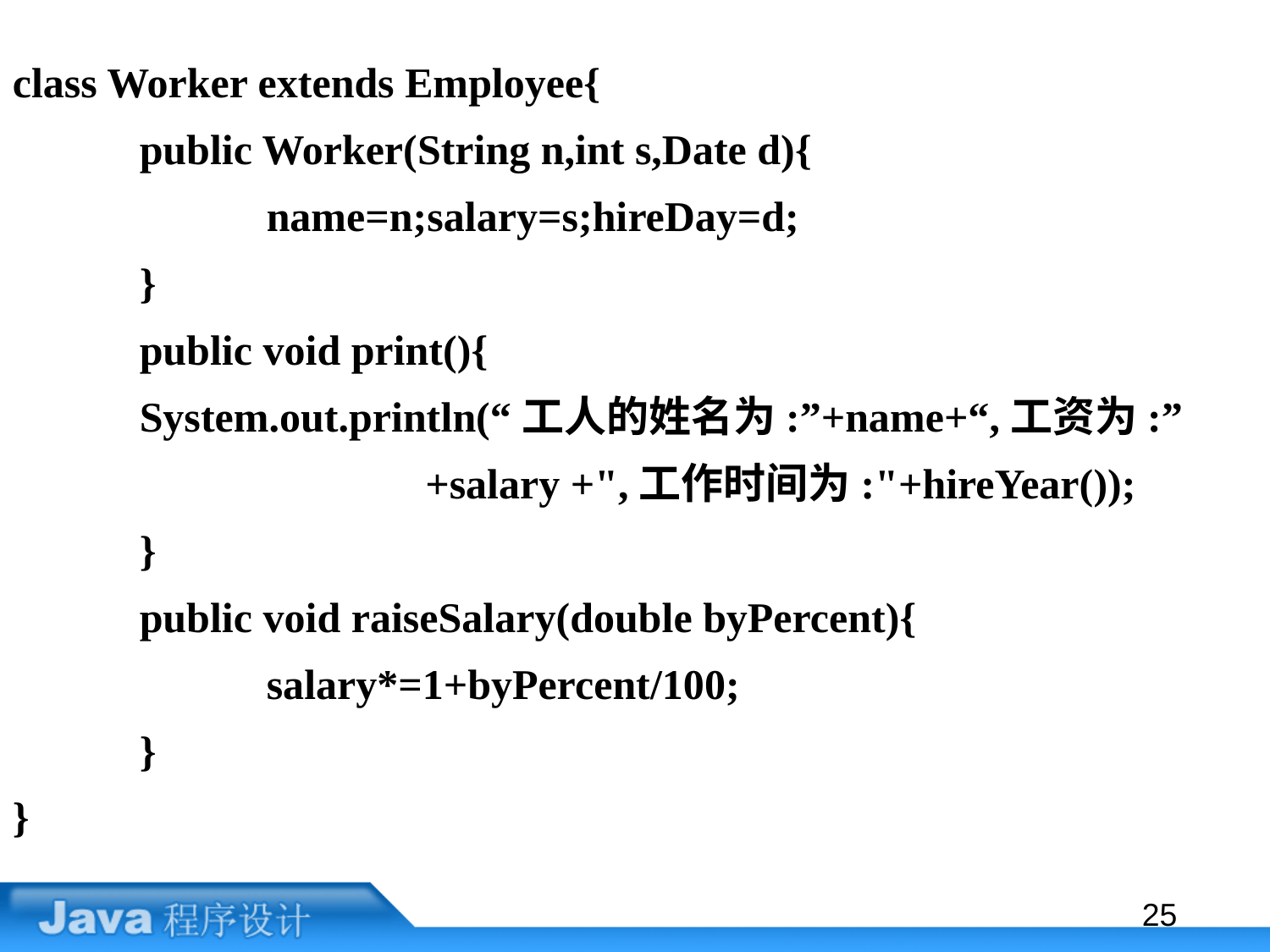

class Worker extends Employee{
	public Worker(String n,int s,Date d){
		name=n;salary=s;hireDay=d;
	}
	public void print(){
	System.out.println(“工人的姓名为:”+name+“,工资为:”
                                       +salary +",工作时间为:"+hireYear());
	}
	public void raiseSalary(double byPercent){
		salary*=1+byPercent/100;
	}
}